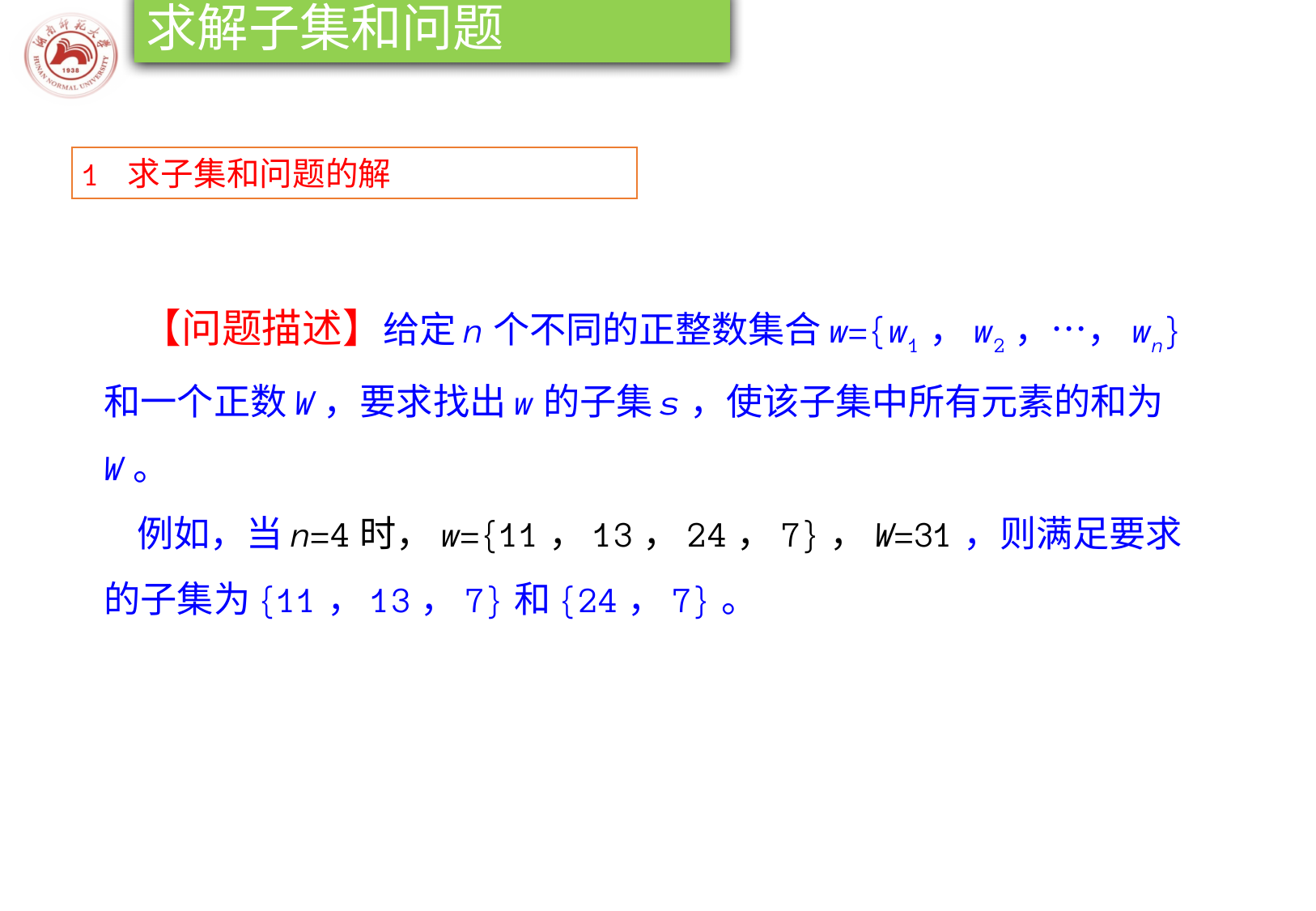

求解子集和问题
1 求子集和问题的解
   【问题描述】给定n个不同的正整数集合w={w1，w2，…，wn}和一个正数W，要求找出w的子集s，使该子集中所有元素的和为W。
   例如，当n=4时，w={11，13，24，7}，W=31，则满足要求的子集为{11，13，7}和{24，7}。